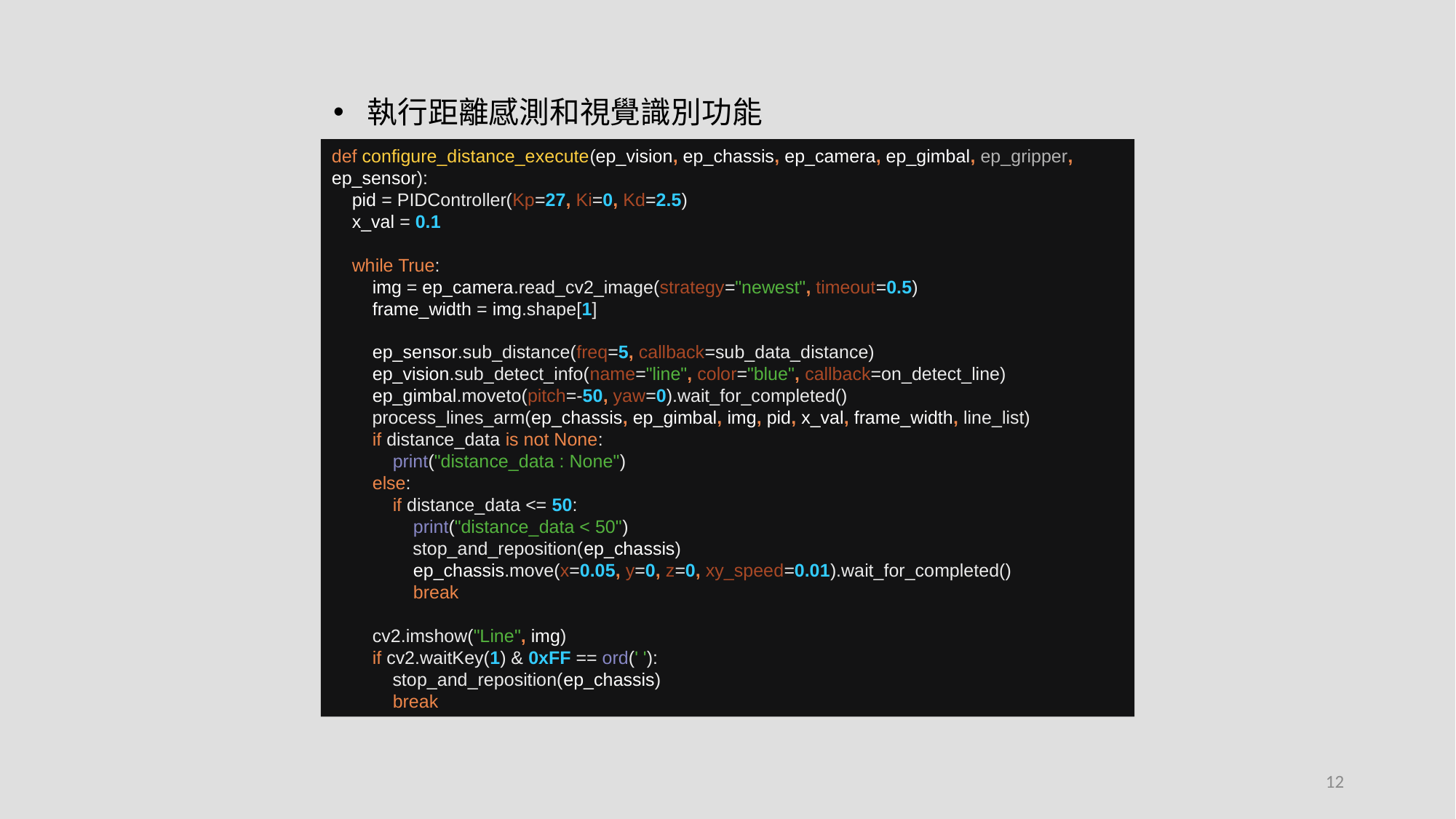

執行距離感測和視覺識別功能
def configure_distance_execute(ep_vision, ep_chassis, ep_camera, ep_gimbal, ep_gripper, ep_sensor):
    pid = PIDController(Kp=27, Ki=0, Kd=2.5)
    x_val = 0.1
    while True:
        img = ep_camera.read_cv2_image(strategy="newest", timeout=0.5)
        frame_width = img.shape[1]
        ep_sensor.sub_distance(freq=5, callback=sub_data_distance)
        ep_vision.sub_detect_info(name="line", color="blue", callback=on_detect_line)
        ep_gimbal.moveto(pitch=-50, yaw=0).wait_for_completed()
        process_lines_arm(ep_chassis, ep_gimbal, img, pid, x_val, frame_width, line_list)
        if distance_data is not None:
            print("distance_data : None")
        else:
            if distance_data <= 50:
                print("distance_data < 50")
                stop_and_reposition(ep_chassis)
                ep_chassis.move(x=0.05, y=0, z=0, xy_speed=0.01).wait_for_completed()
                break
        cv2.imshow("Line", img)
        if cv2.waitKey(1) & 0xFF == ord(' '):
            stop_and_reposition(ep_chassis)
            break
12